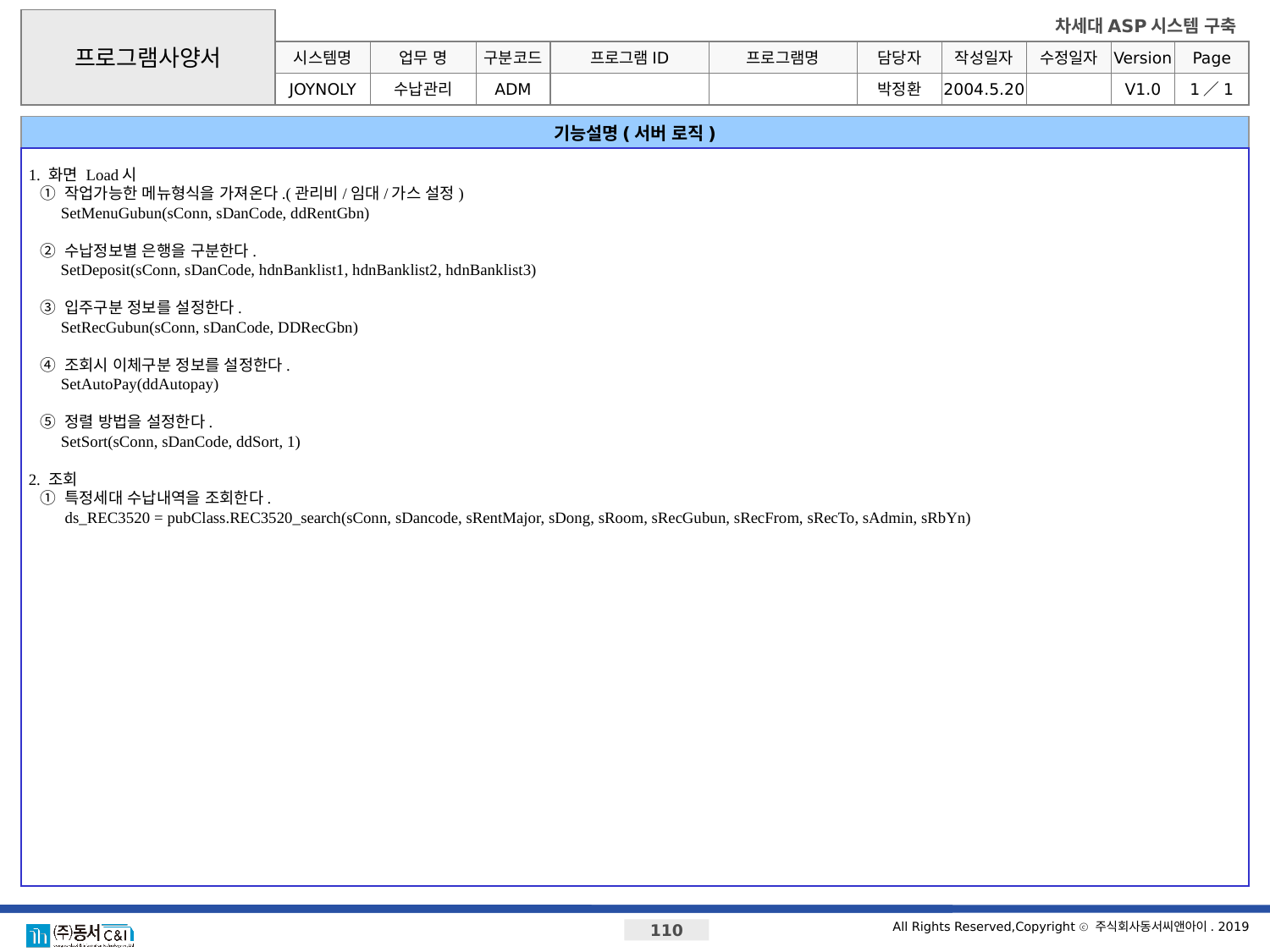

프로그램사양서
시스템명
업무 명
구분코드
프로그램ID
프로그램명
JOYNOLY
기능설명(서버 로직)
1. 화면 Load시
	① 작업가능한 메뉴형식을 가져온다.(관리비/임대/가스 설정)
        SetMenuGubun(sConn, sDanCode, ddRentGbn)

	② 수납정보별 은행을 구분한다.
	     SetDeposit(sConn, sDanCode, hdnBanklist1, hdnBanklist2, hdnBanklist3)

	③ 입주구분 정보를 설정한다.
        SetRecGubun(sConn, sDanCode, DDRecGbn)

	④ 조회시 이체구분 정보를 설정한다.
        SetAutoPay(ddAutopay)

	⑤ 정렬 방법을 설정한다.
        SetSort(sConn, sDanCode, ddSort, 1)

2. 조회
	① 특정세대 수납내역을 조회한다.
         ds_REC3520 = pubClass.REC3520_search(sConn, sDancode, sRentMajor, sDong, sRoom, sRecGubun, sRecFrom, sRecTo, sAdmin, sRbYn)